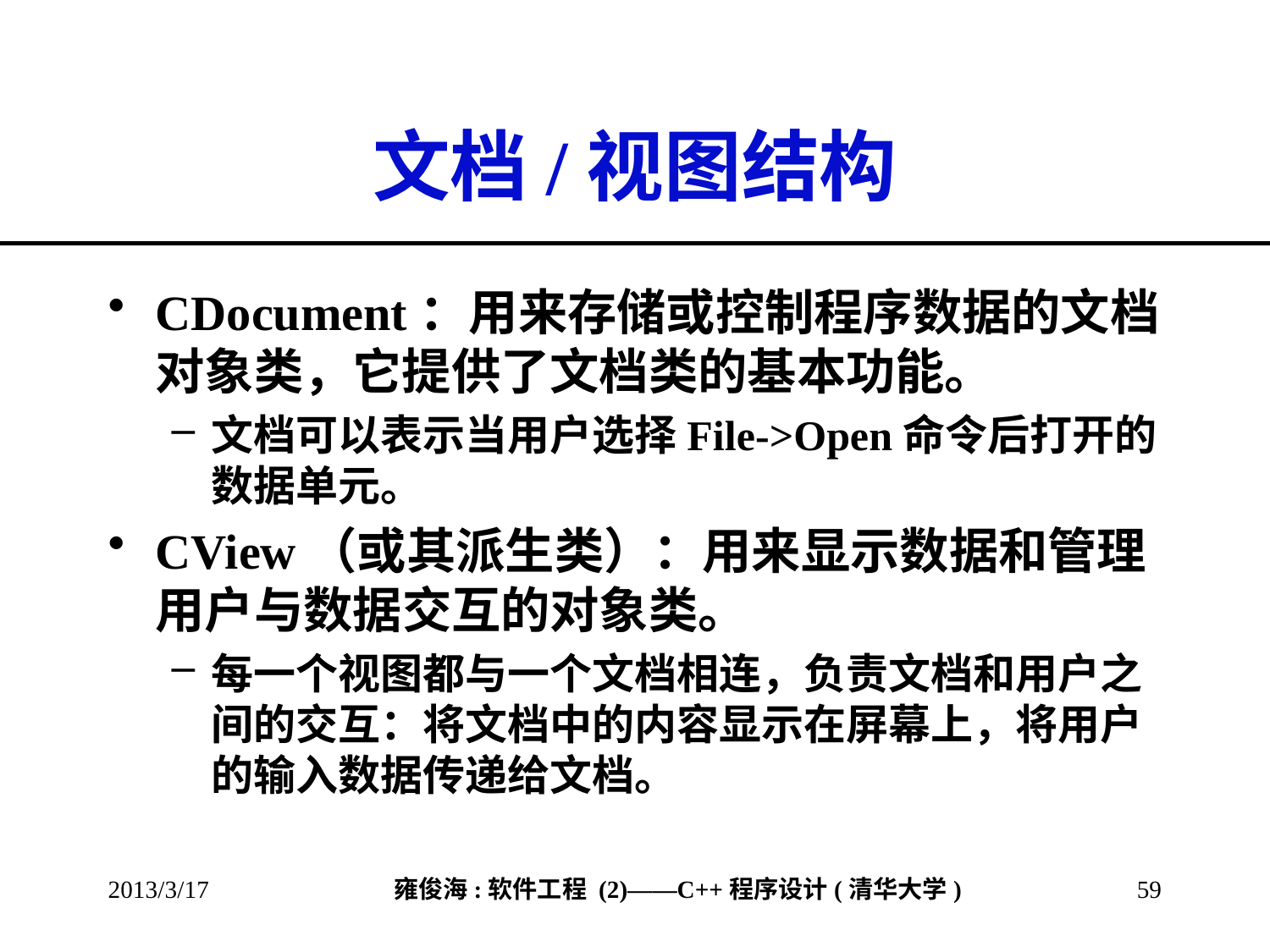

# 文档/视图结构
CDocument：用来存储或控制程序数据的文档对象类，它提供了文档类的基本功能。
文档可以表示当用户选择File->Open命令后打开的数据单元。
CView（或其派生类）：用来显示数据和管理用户与数据交互的对象类。
每一个视图都与一个文档相连，负责文档和用户之间的交互：将文档中的内容显示在屏幕上，将用户的输入数据传递给文档。
2013/3/17
59